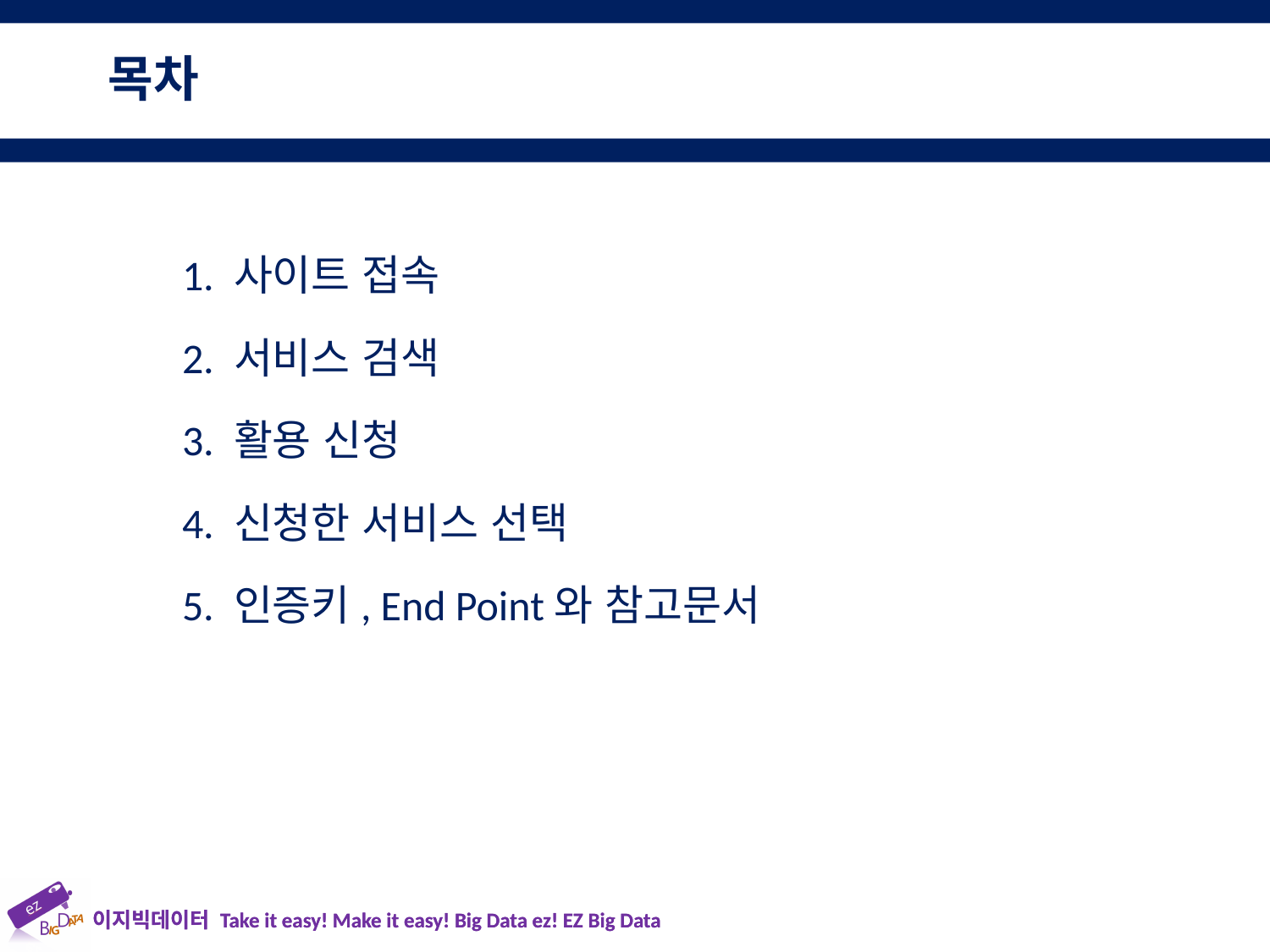

# 목차

1. 사이트 접속
2. 서비스 검색
3. 활용 신청
4. 신청한 서비스 선택
5. 인증키, End Point와 참고문서